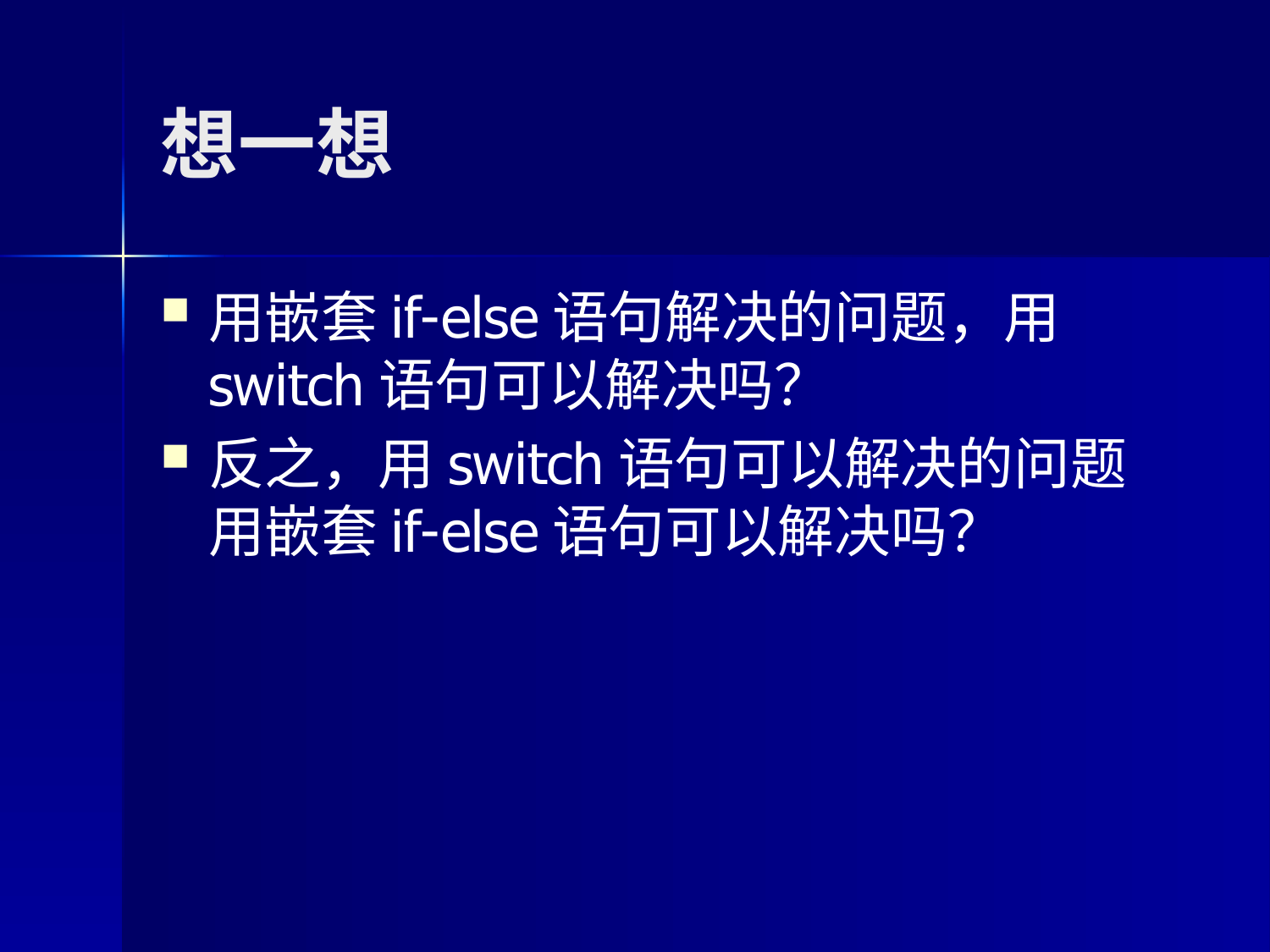

# 想一想
用嵌套if-else语句解决的问题，用switch语句可以解决吗？
反之，用switch语句可以解决的问题用嵌套if-else语句可以解决吗？